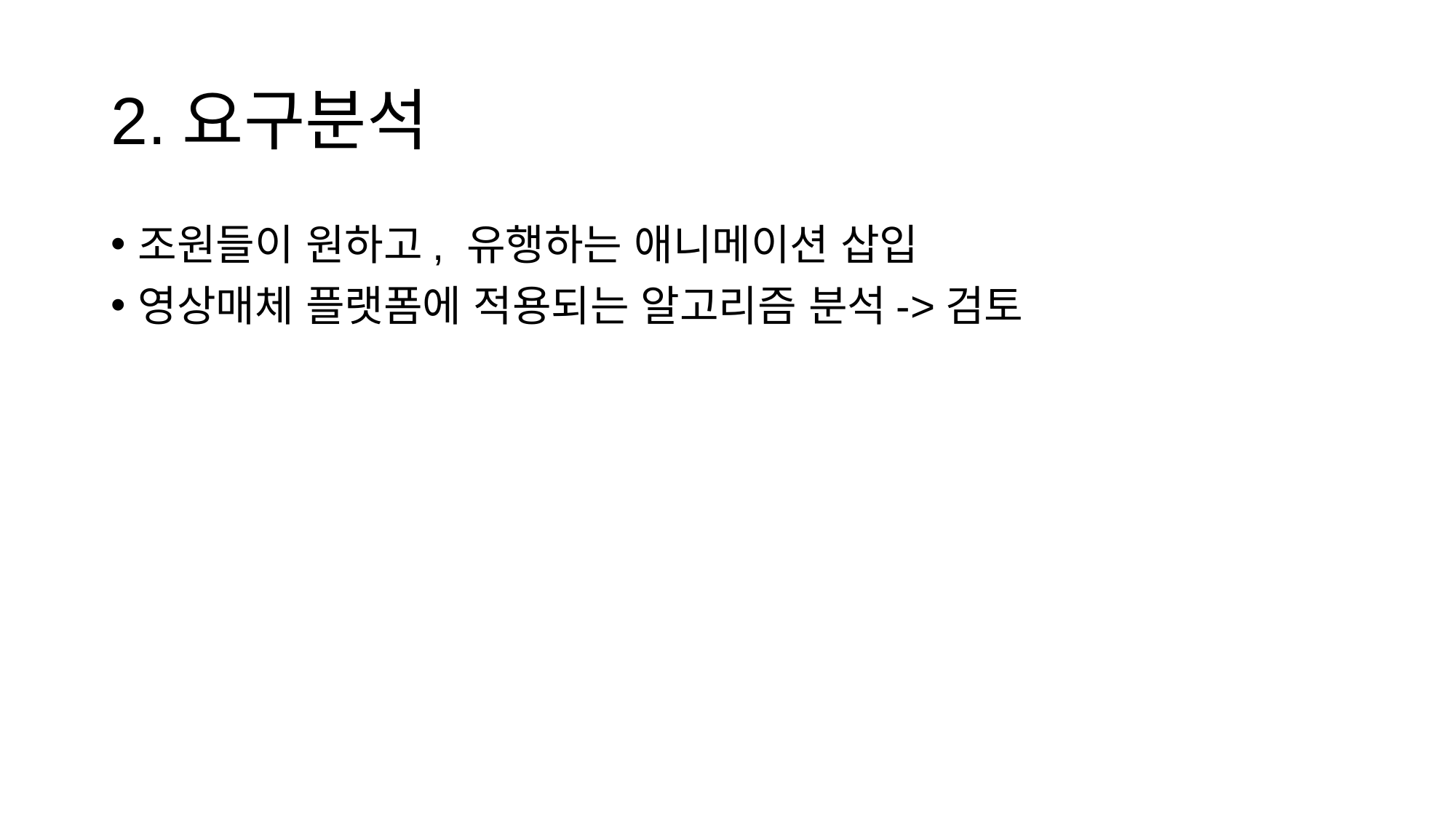

# 2.요구분석
조원들이 원하고, 유행하는 애니메이션 삽입
영상매체 플랫폼에 적용되는 알고리즘 분석->검토